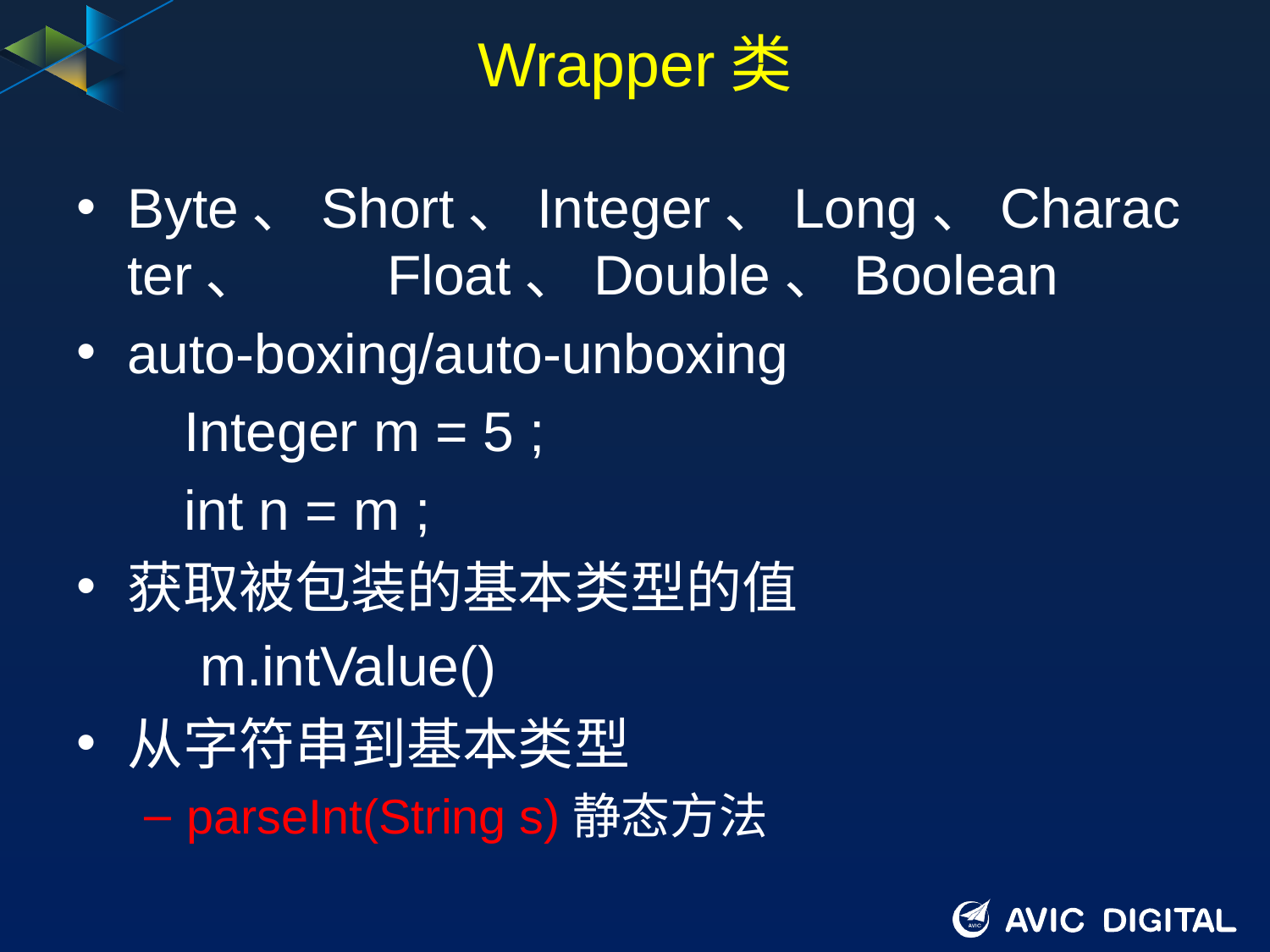

# Wrapper类
Byte、Short、Integer、Long、Character、         Float、Double、Boolean
auto-boxing/auto-unboxing
       Integer m = 5 ;
       int n = m ;
获取被包装的基本类型的值
        m.intValue()
从字符串到基本类型
parseInt(String s)静态方法